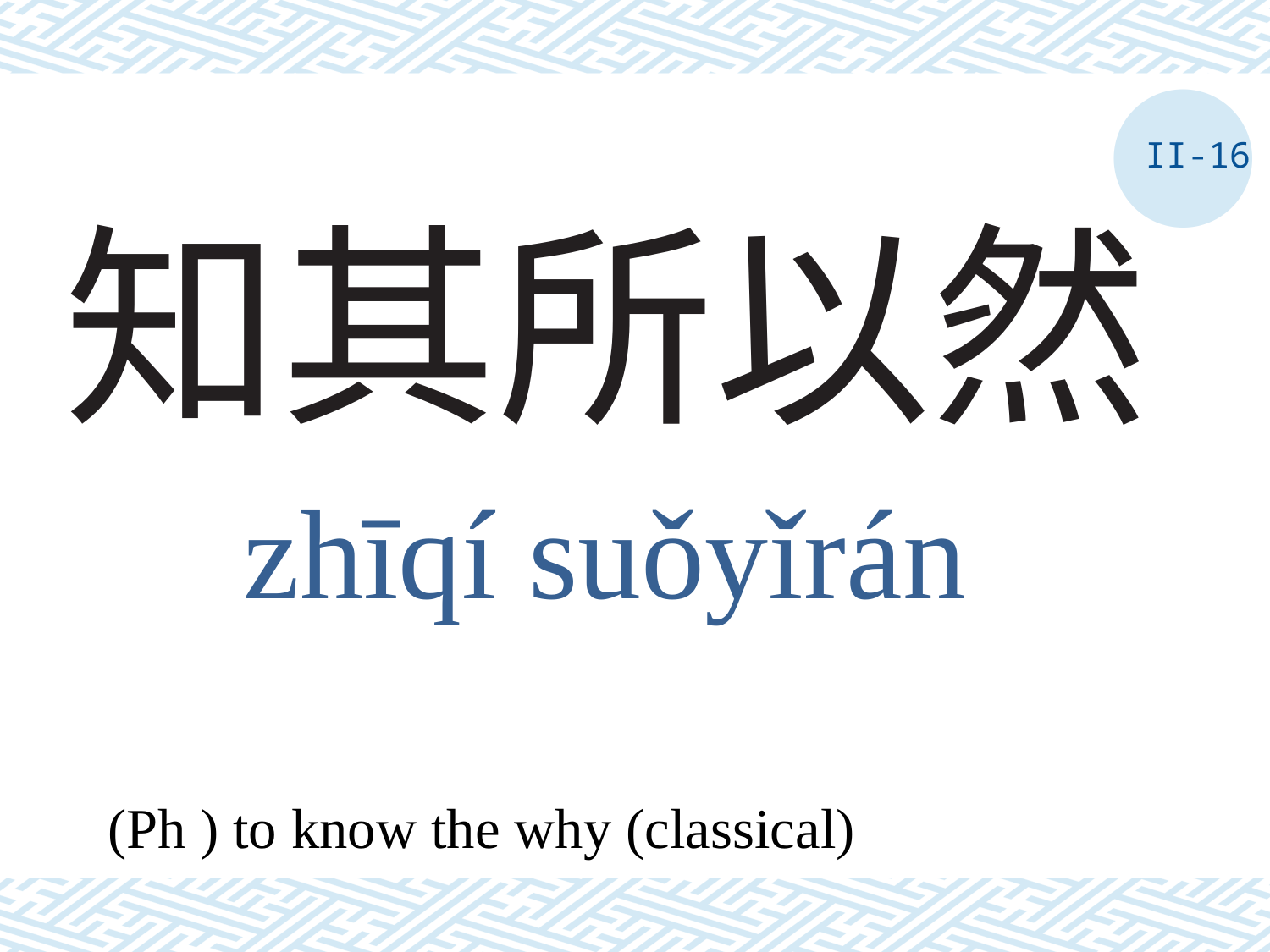

II-16

# 知其所以然
zhīqí suǒyǐrán
(Ph ) to know the why (classical)